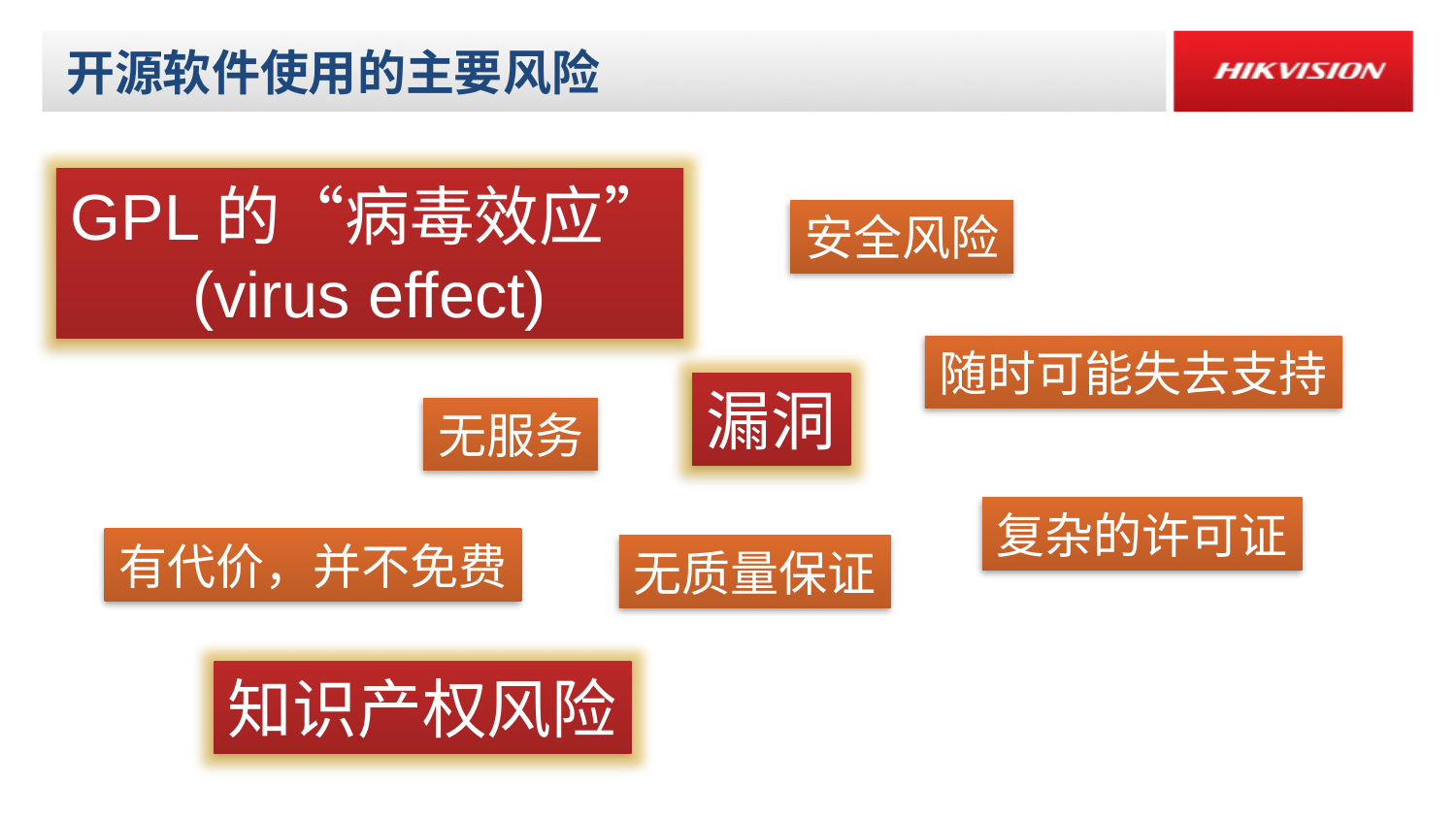

# 开源软件使用的主要风险
GPL的“病毒效应”
(virus effect)
安全风险
随时可能失去支持
漏洞
无服务
复杂的许可证
有代价，并不免费
无质量保证
知识产权风险